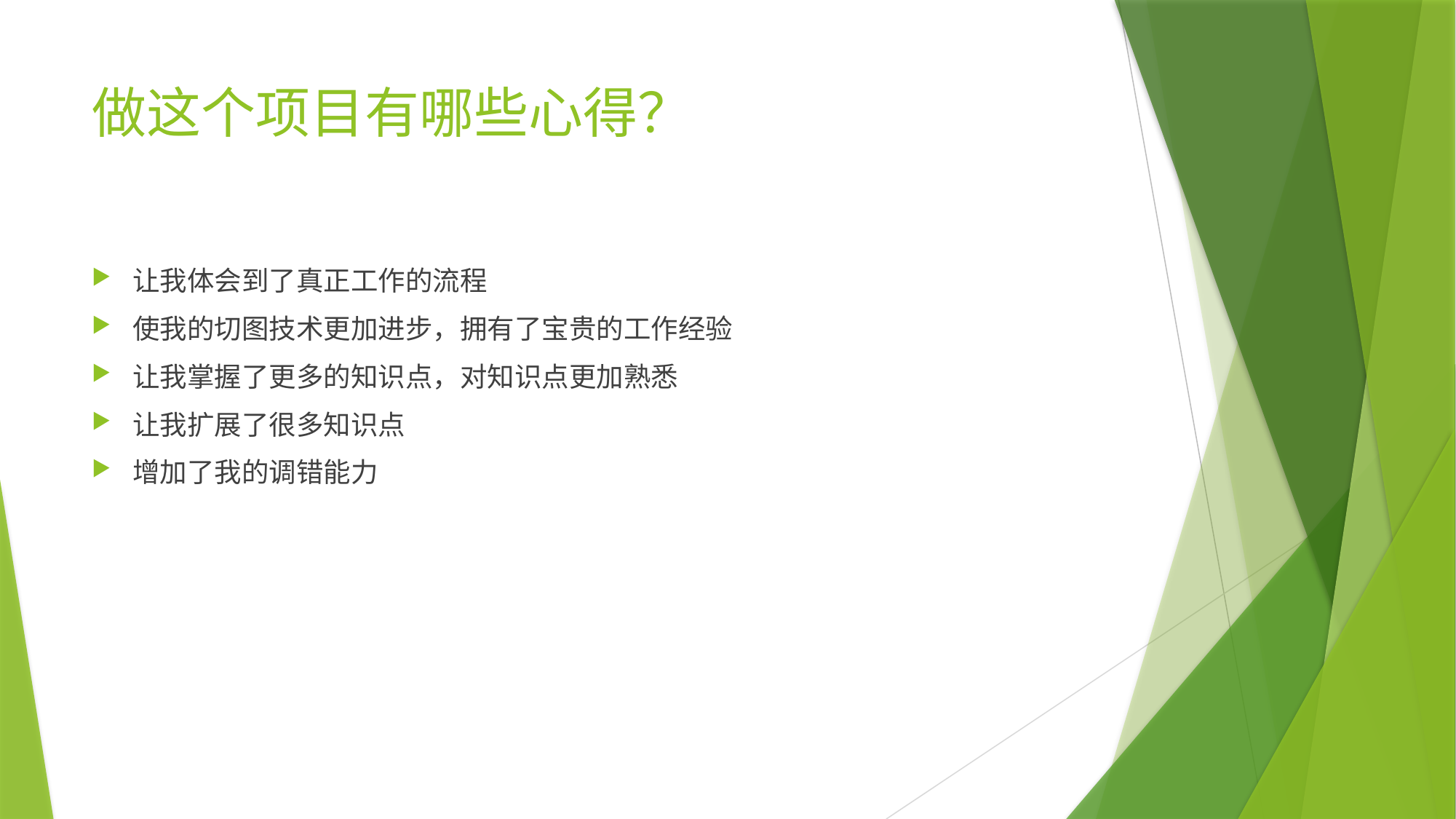

# 做这个项目有哪些心得？
让我体会到了真正工作的流程
使我的切图技术更加进步，拥有了宝贵的工作经验
让我掌握了更多的知识点，对知识点更加熟悉
让我扩展了很多知识点
增加了我的调错能力